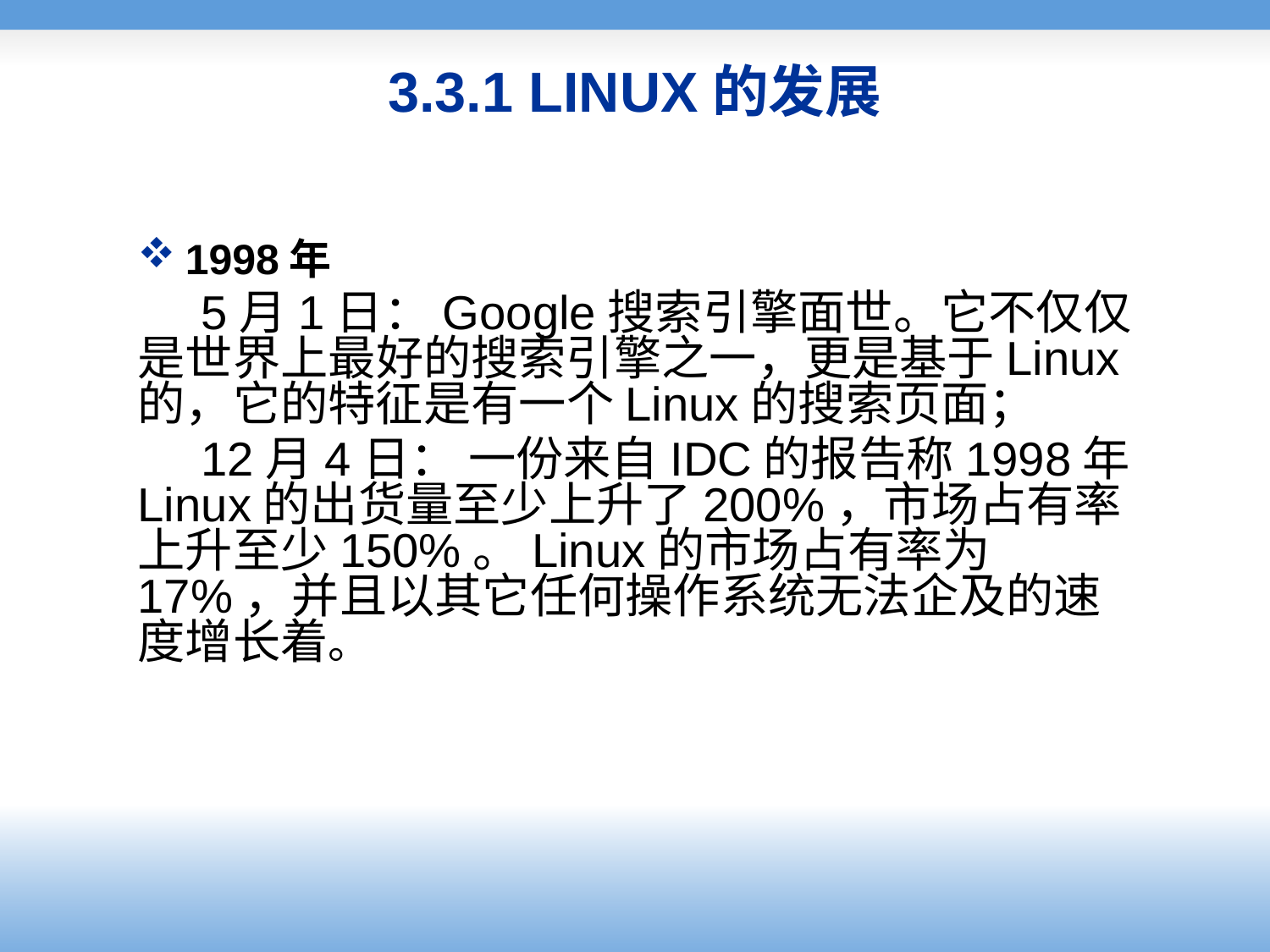

# 3.3.1 LINUX的发展
1998年
5月1日：Google搜索引擎面世。它不仅仅是世界上最好的搜索引擎之一，更是基于Linux的，它的特征是有一个Linux的搜索页面；
12月4日： 一份来自IDC的报告称1998年Linux的出货量至少上升了200%，市场占有率上升至少150%。Linux的市场占有率为17%，并且以其它任何操作系统无法企及的速度增长着。